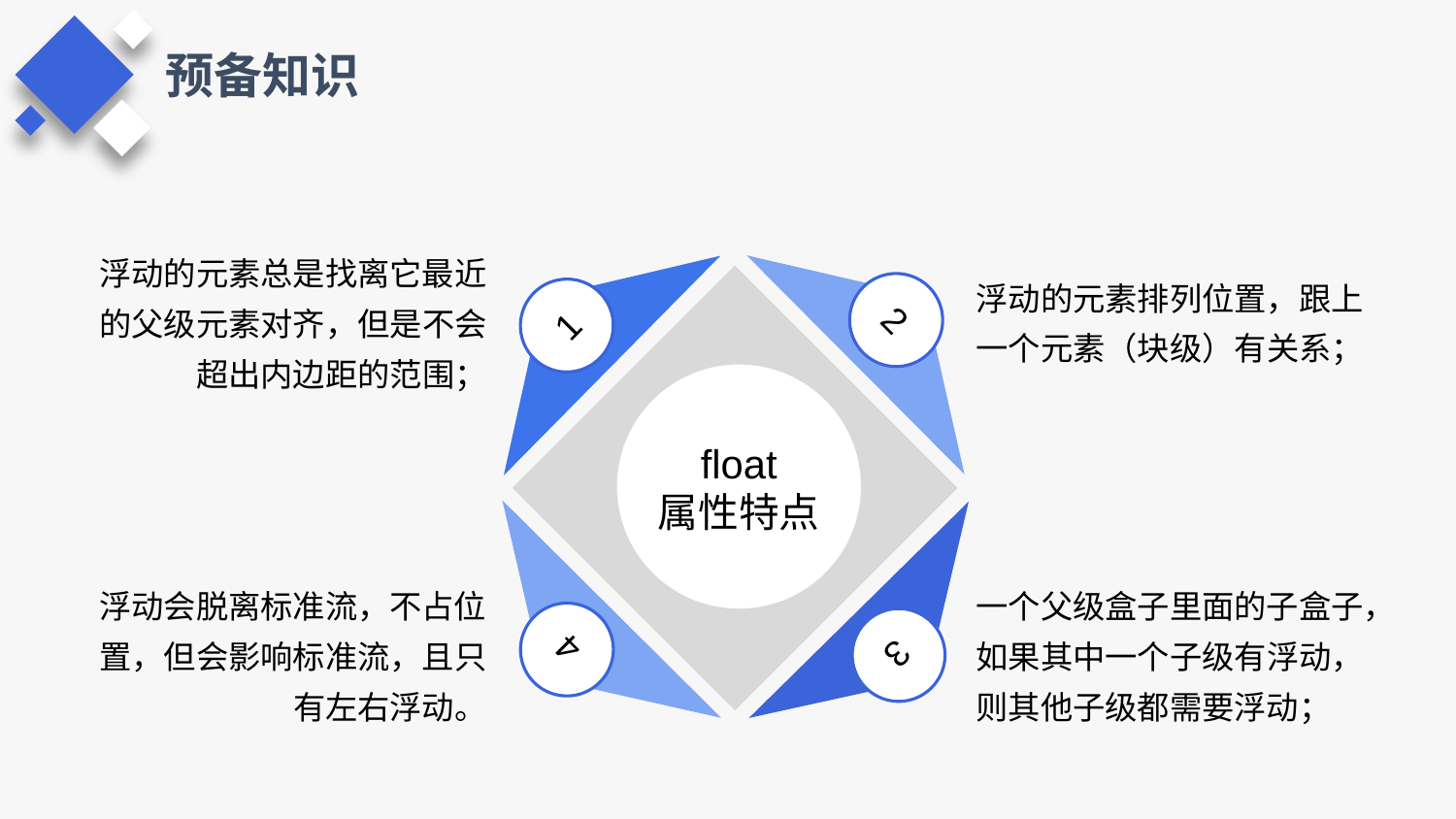

预备知识

浮动的元素总是找离它最近的父级元素对齐，但是不会超出内边距的范围；
浮动的元素排列位置，跟上一个元素（块级）有关系；

2
1

float
属性特点
浮动会脱离标准流，不占位置，但会影响标准流，且只有左右浮动。
一个父级盒子里面的子盒子，如果其中一个子级有浮动，则其他子级都需要浮动；

4
3